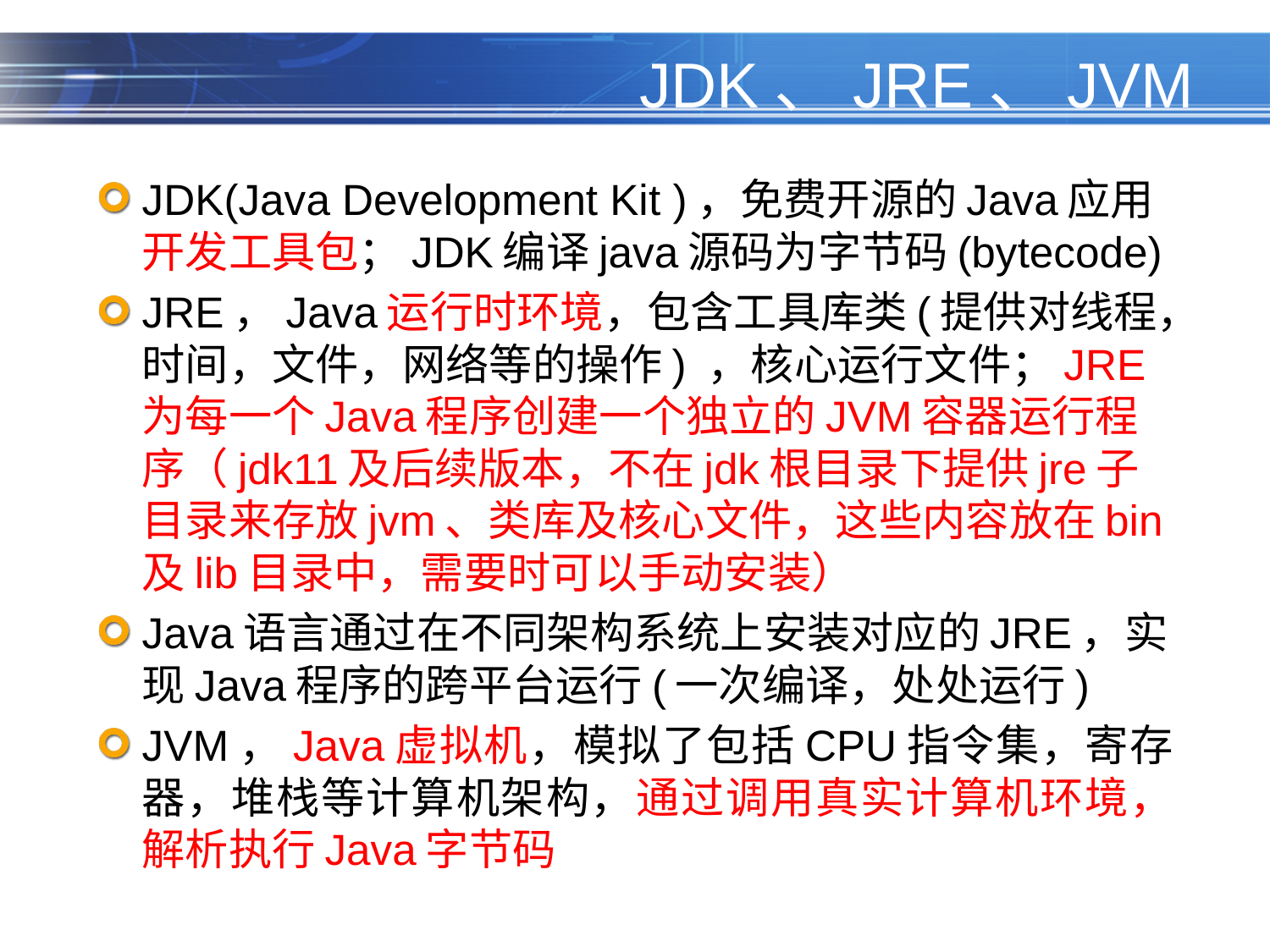

# JDK、JRE、JVM
JDK(Java Development Kit )，免费开源的Java应用开发工具包；JDK编译java源码为字节码(bytecode)
JRE，Java运行时环境，包含工具库类(提供对线程，时间，文件，网络等的操作) ，核心运行文件；JRE为每一个Java程序创建一个独立的JVM容器运行程序（jdk11及后续版本，不在jdk根目录下提供jre子目录来存放jvm、类库及核心文件，这些内容放在bin及lib目录中，需要时可以手动安装）
Java语言通过在不同架构系统上安装对应的JRE，实现Java程序的跨平台运行(一次编译，处处运行)
JVM，Java虚拟机，模拟了包括CPU指令集，寄存器，堆栈等计算机架构，通过调用真实计算机环境，解析执行Java字节码